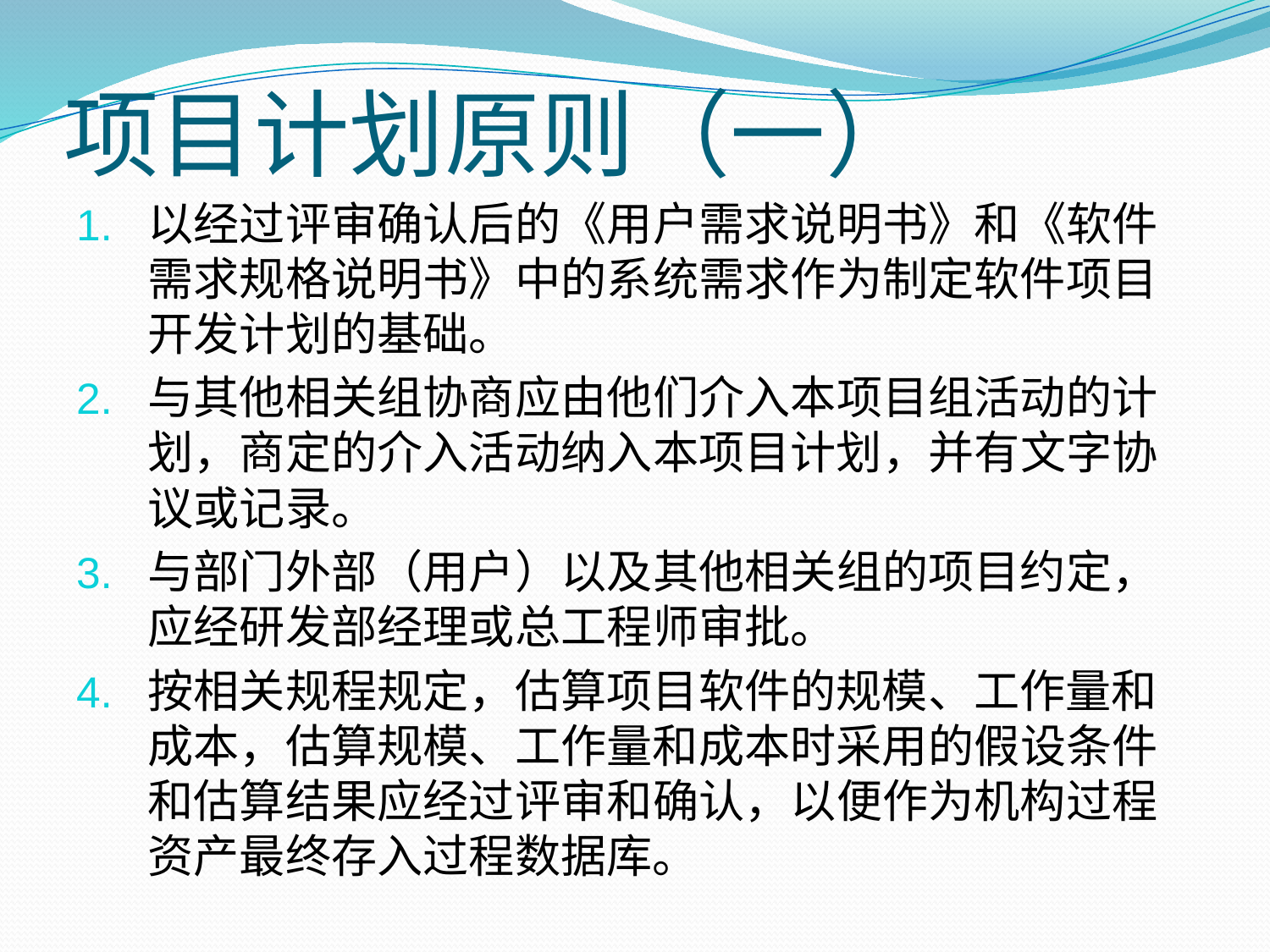

# 项目计划原则（一）
以经过评审确认后的《用户需求说明书》和《软件需求规格说明书》中的系统需求作为制定软件项目开发计划的基础。
与其他相关组协商应由他们介入本项目组活动的计划，商定的介入活动纳入本项目计划，并有文字协议或记录。
与部门外部（用户）以及其他相关组的项目约定，应经研发部经理或总工程师审批。
按相关规程规定，估算项目软件的规模、工作量和成本，估算规模、工作量和成本时采用的假设条件和估算结果应经过评审和确认，以便作为机构过程资产最终存入过程数据库。